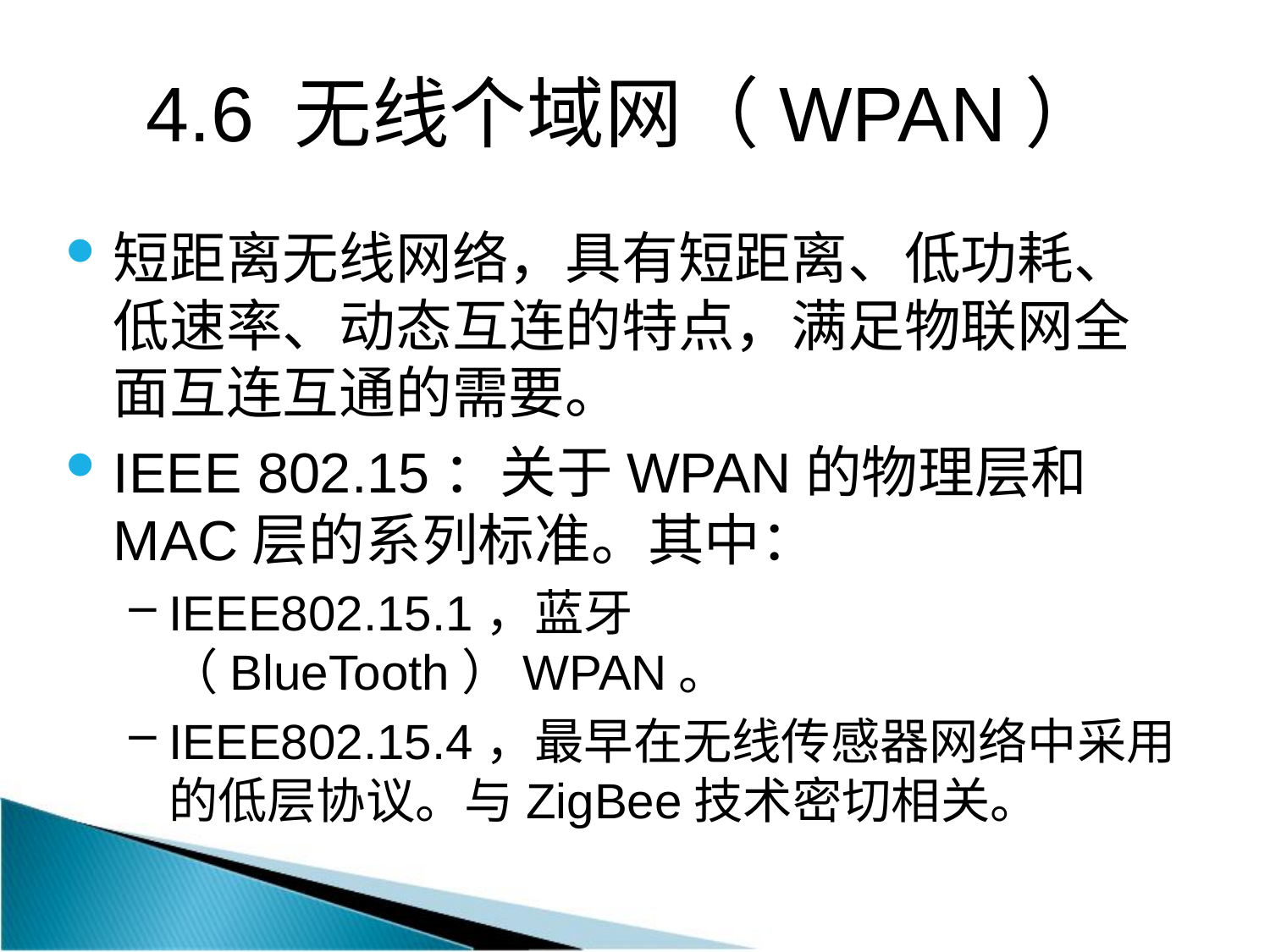

# 4.6 无线个域网（WPAN）
短距离无线网络，具有短距离、低功耗、低速率、动态互连的特点，满足物联网全面互连互通的需要。
IEEE 802.15：关于WPAN的物理层和MAC层的系列标准。其中：
IEEE802.15.1，蓝牙（BlueTooth）WPAN。
IEEE802.15.4，最早在无线传感器网络中采用的低层协议。与ZigBee技术密切相关。